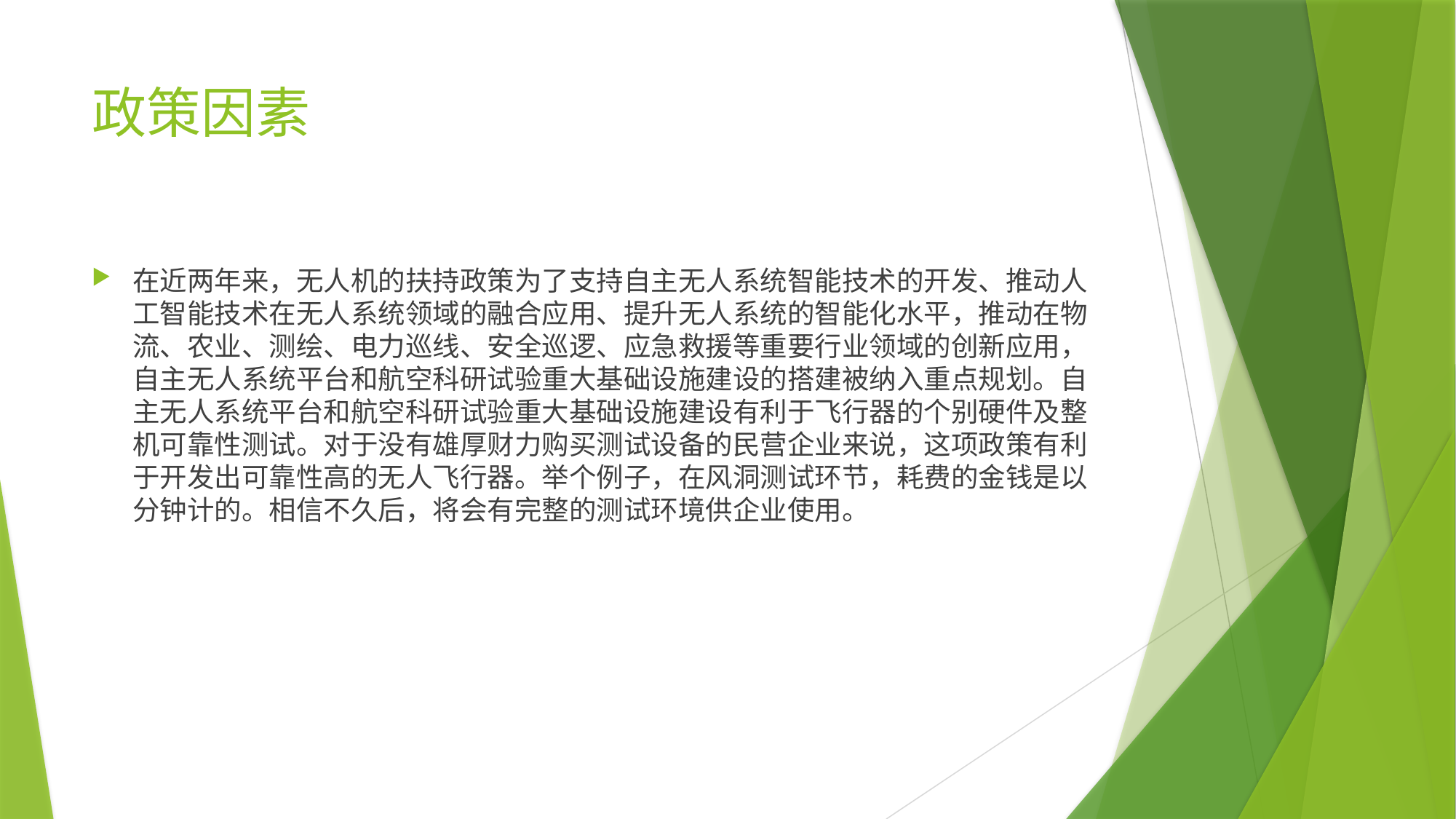

# 政策因素
在近两年来，无人机的扶持政策为了支持自主无人系统智能技术的开发、推动人工智能技术在无人系统领域的融合应用、提升无人系统的智能化水平，推动在物流、农业、测绘、电力巡线、安全巡逻、应急救援等重要行业领域的创新应用，自主无人系统平台和航空科研试验重大基础设施建设的搭建被纳入重点规划。自主无人系统平台和航空科研试验重大基础设施建设有利于飞行器的个别硬件及整机可靠性测试。对于没有雄厚财力购买测试设备的民营企业来说，这项政策有利于开发出可靠性高的无人飞行器。举个例子，在风洞测试环节，耗费的金钱是以分钟计的。相信不久后，将会有完整的测试环境供企业使用。